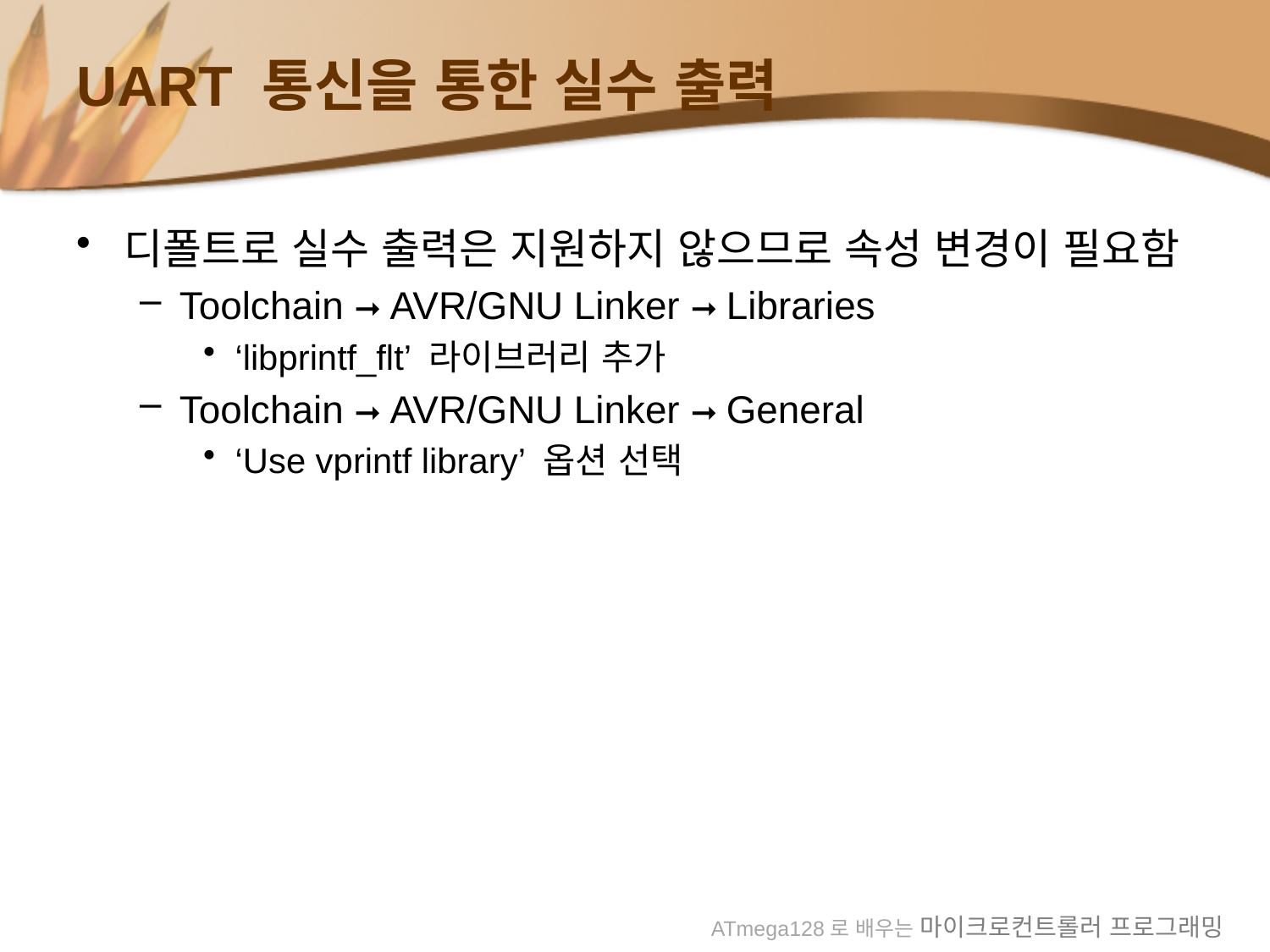

# UART 통신을 통한 실수 출력
디폴트로 실수 출력은 지원하지 않으므로 속성 변경이 필요함
Toolchain ➞ AVR/GNU Linker ➞ Libraries
‘libprintf_flt’ 라이브러리 추가
Toolchain ➞ AVR/GNU Linker ➞ General
‘Use vprintf library’ 옵션 선택